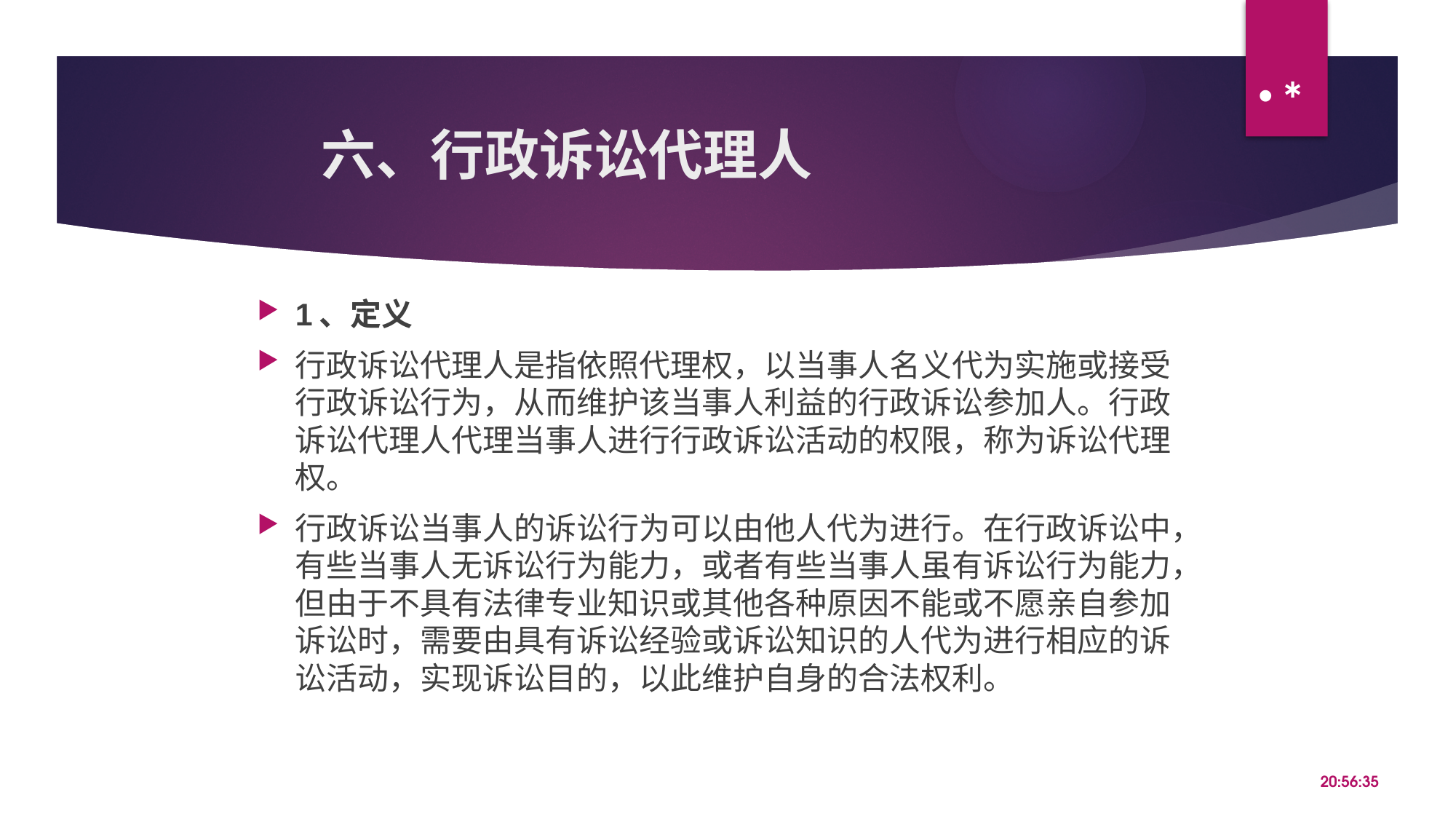

*
# 六、行政诉讼代理人
1、定义
行政诉讼代理人是指依照代理权，以当事人名义代为实施或接受行政诉讼行为，从而维护该当事人利益的行政诉讼参加人。行政诉讼代理人代理当事人进行行政诉讼活动的权限，称为诉讼代理权。
行政诉讼当事人的诉讼行为可以由他人代为进行。在行政诉讼中，有些当事人无诉讼行为能力，或者有些当事人虽有诉讼行为能力，但由于不具有法律专业知识或其他各种原因不能或不愿亲自参加诉讼时，需要由具有诉讼经验或诉讼知识的人代为进行相应的诉讼活动，实现诉讼目的，以此维护自身的合法权利。

20:56:35